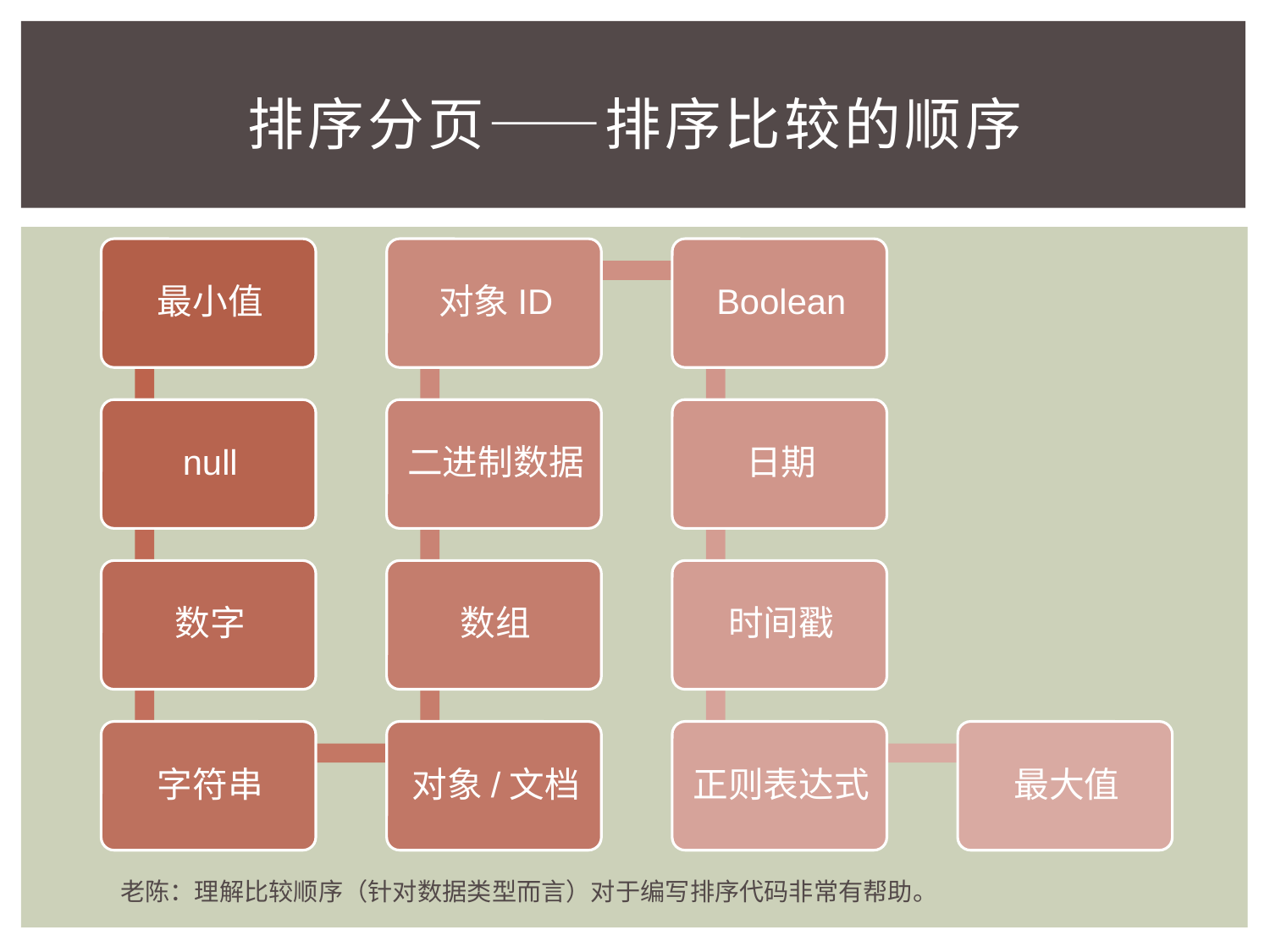

# 排序分页——排序比较的顺序
最小值
null
数字
字符串
对象/文档
数组
二进制数据
对象ID
Boolean
日期
时间戳
正则表达式
最大值
老陈：理解比较顺序（针对数据类型而言）对于编写排序代码非常有帮助。